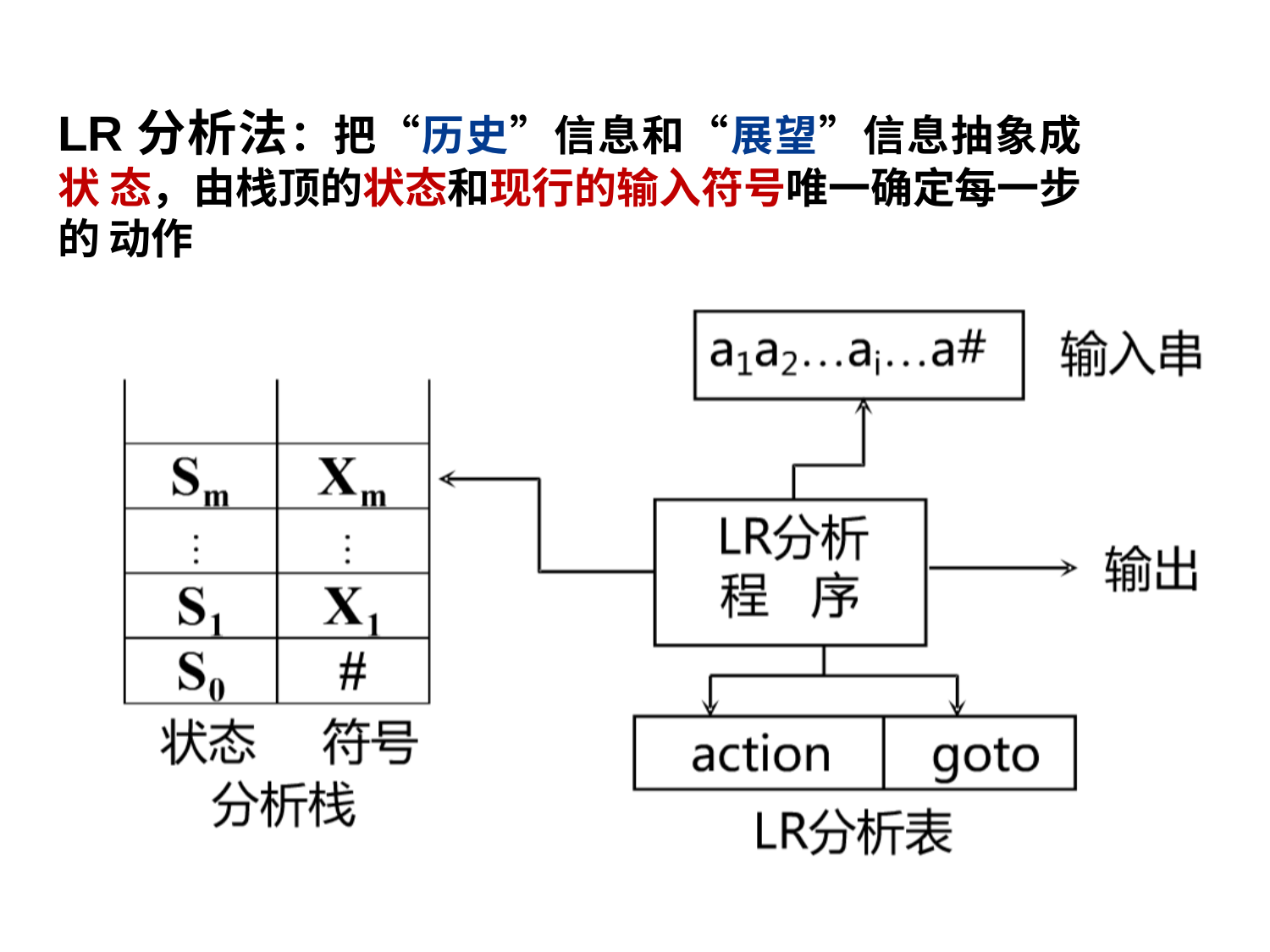

# LR分析法：把“历史”信息和“展望”信息抽象成状 态，由栈顶的状态和现行的输入符号唯一确定每一步的 动作